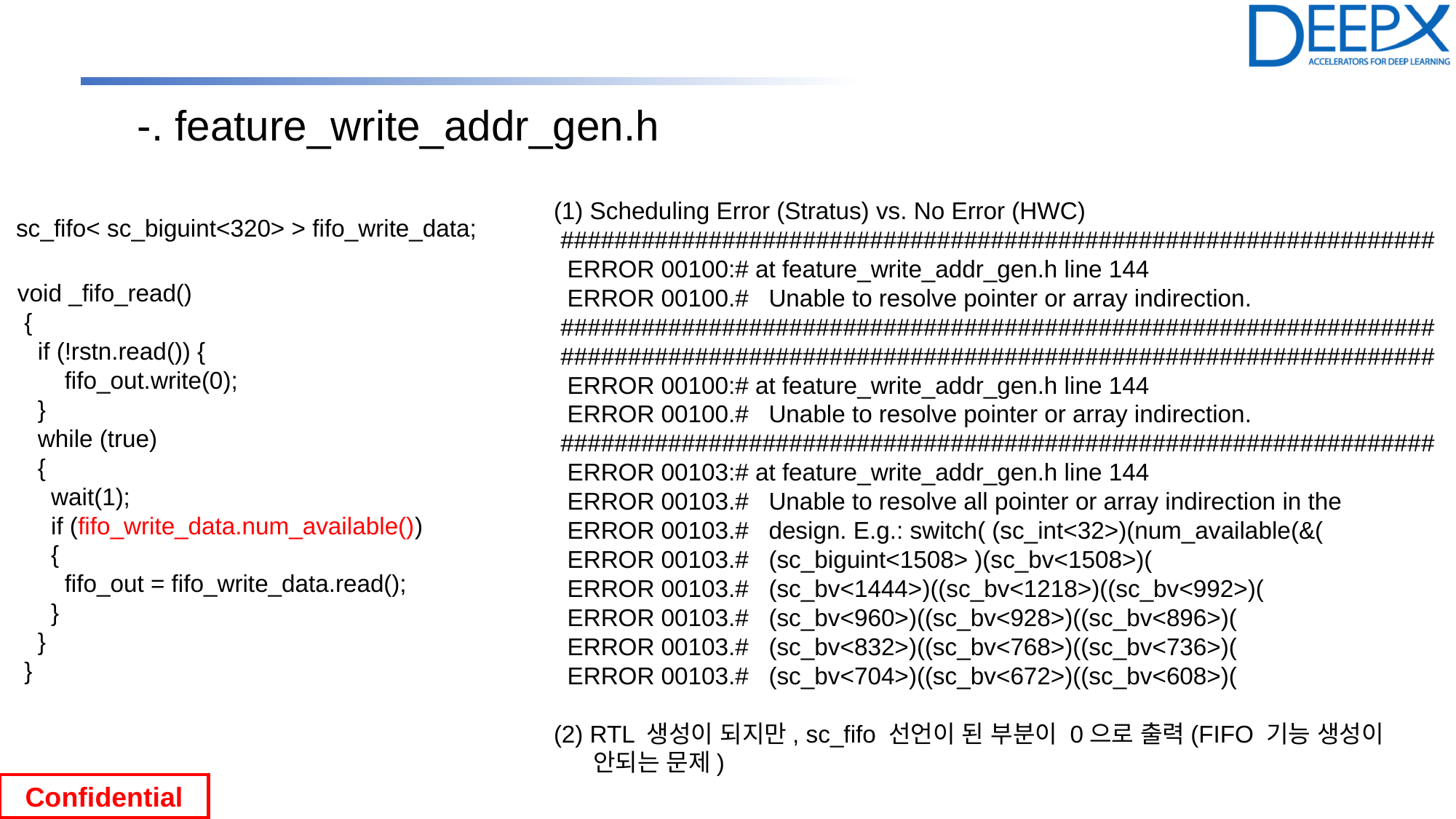

-. feature_write_addr_gen.h
(1) Scheduling Error (Stratus) vs. No Error (HWC)
 #################################################################
  ERROR 00100:# at feature_write_addr_gen.h line 144
  ERROR 00100.#   Unable to resolve pointer or array indirection.
 #################################################################
 #################################################################
  ERROR 00100:# at feature_write_addr_gen.h line 144
  ERROR 00100.#   Unable to resolve pointer or array indirection.
 #################################################################
  ERROR 00103:# at feature_write_addr_gen.h line 144
  ERROR 00103.#   Unable to resolve all pointer or array indirection in the
  ERROR 00103.#   design. E.g.: switch( (sc_int<32>)(num_available(&(
  ERROR 00103.#   (sc_biguint<1508> )(sc_bv<1508>)(
  ERROR 00103.#   (sc_bv<1444>)((sc_bv<1218>)((sc_bv<992>)(
  ERROR 00103.#   (sc_bv<960>)((sc_bv<928>)((sc_bv<896>)(
  ERROR 00103.#   (sc_bv<832>)((sc_bv<768>)((sc_bv<736>)(
  ERROR 00103.#   (sc_bv<704>)((sc_bv<672>)((sc_bv<608>)(

(2) RTL 생성이 되지만, sc_fifo 선언이 된 부분이 0으로 출력(FIFO 기능 생성이
     안되는 문제)
sc_fifo< sc_biguint<320> > fifo_write_data;
 void _fifo_read()
  {
    if (!rstn.read()) {
        fifo_out.write(0);
    }
    while (true)
    {
      wait(1);
      if (fifo_write_data.num_available())
      {
        fifo_out = fifo_write_data.read();
      }
    }
  }